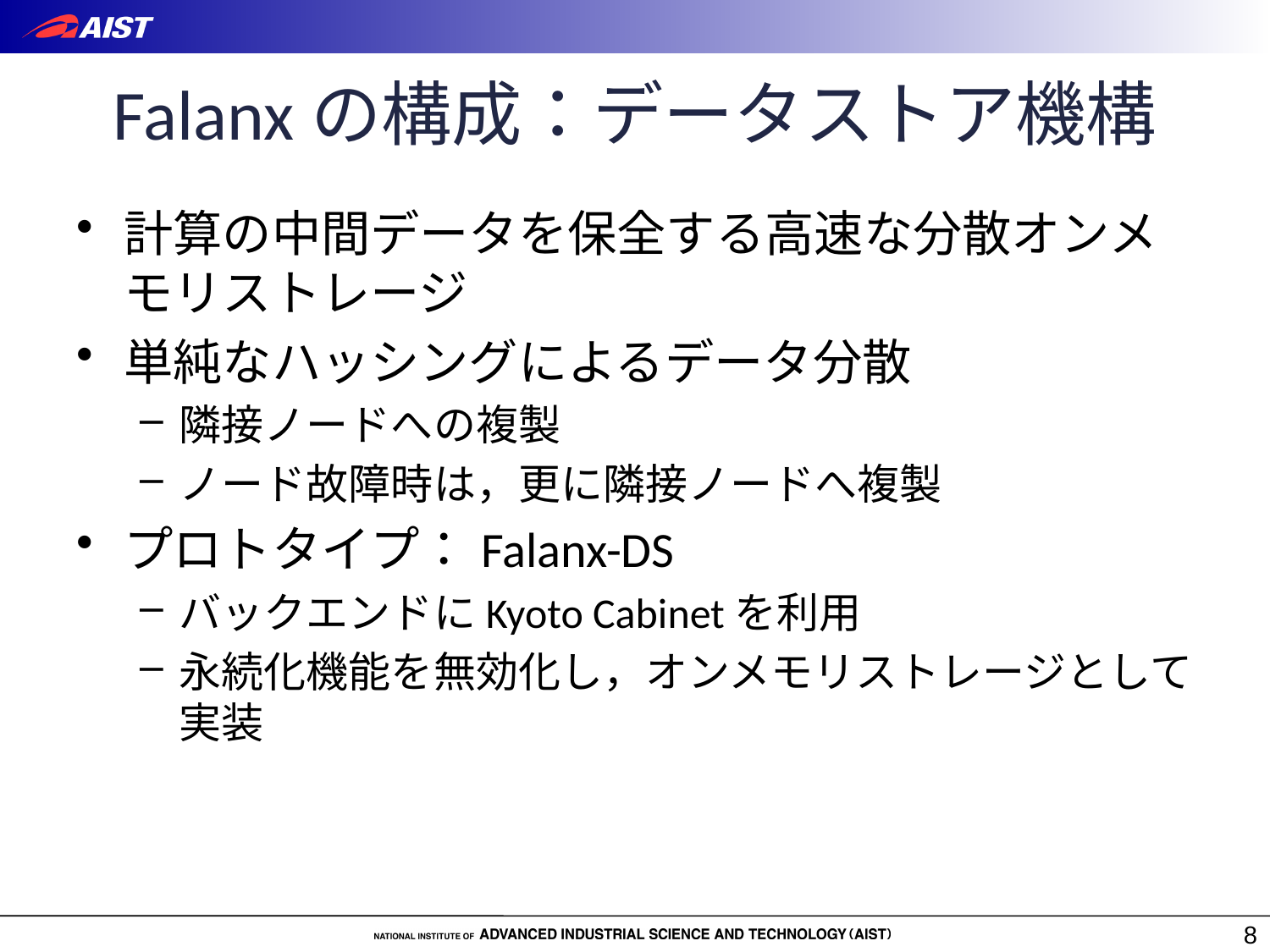

# Falanxの構成：データストア機構
計算の中間データを保全する高速な分散オンメモリストレージ
単純なハッシングによるデータ分散
隣接ノードへの複製
ノード故障時は，更に隣接ノードへ複製
プロトタイプ：Falanx-DS
バックエンドにKyoto Cabinetを利用
永続化機能を無効化し，オンメモリストレージとして実装
8